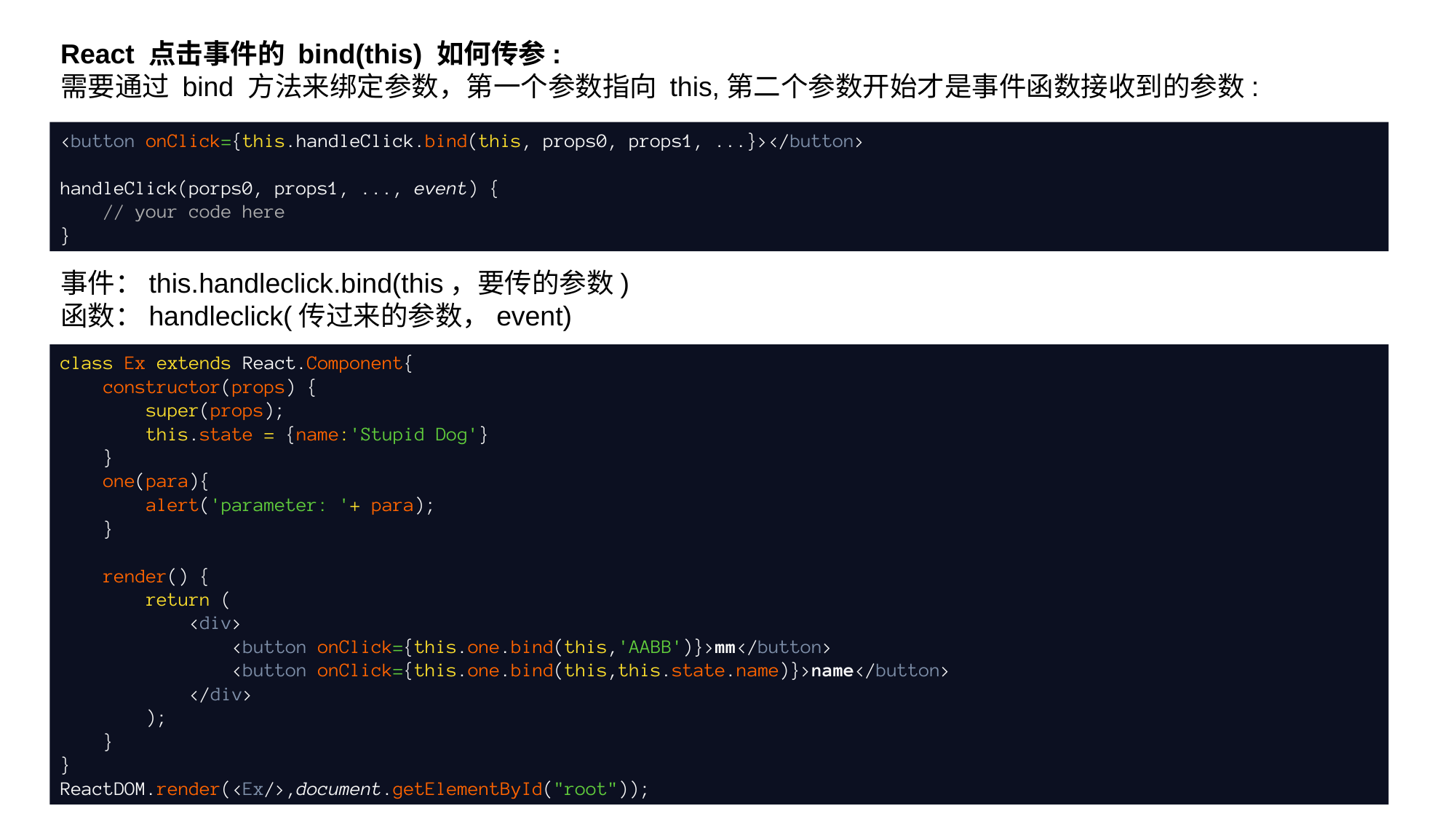

React 点击事件的 bind(this) 如何传参:
需要通过 bind 方法来绑定参数，第一个参数指向 this,第二个参数开始才是事件函数接收到的参数:

事件：this.handleclick.bind(this，要传的参数)
函数：handleclick(传过来的参数，event)

<button onClick={this.handleClick.bind(this, props0, props1, ...}></button>
handleClick(porps0, props1, ..., event) {
    // your code here
}
class Ex extends React.Component{
    constructor(props) {
        super(props);
        this.state = {name:'Stupid Dog'}
    }
    one(para){
        alert('parameter: '+ para);
    }
    render() {
        return (
            <div>
                <button onClick={this.one.bind(this,'AABB')}>mm</button>
                <button onClick={this.one.bind(this,this.state.name)}>name</button>
            </div>
        );
    }
}
ReactDOM.render(<Ex/>,document.getElementById("root"));